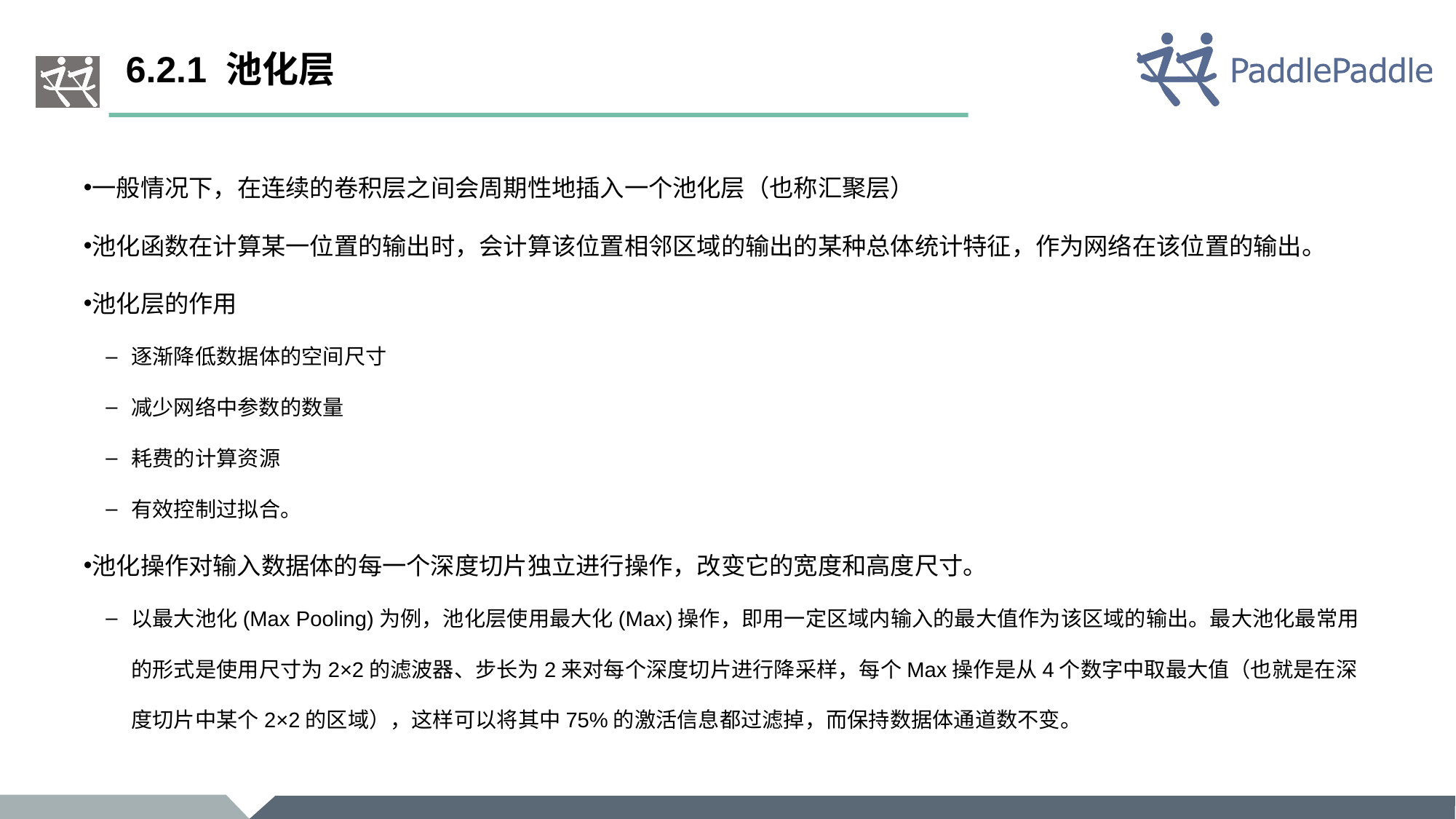

# 6.2.1 池化层
一般情况下，在连续的卷积层之间会周期性地插入一个池化层（也称汇聚层）
池化函数在计算某一位置的输出时，会计算该位置相邻区域的输出的某种总体统计特征，作为网络在该位置的输出。
池化层的作用
逐渐降低数据体的空间尺寸
减少网络中参数的数量
耗费的计算资源
有效控制过拟合。
池化操作对输入数据体的每一个深度切片独立进行操作，改变它的宽度和高度尺寸。
以最大池化(Max Pooling)为例，池化层使用最大化(Max)操作，即用一定区域内输入的最大值作为该区域的输出。最大池化最常用的形式是使用尺寸为2×2的滤波器、步长为2来对每个深度切片进行降采样，每个Max操作是从4个数字中取最大值（也就是在深度切片中某个2×2的区域），这样可以将其中75%的激活信息都过滤掉，而保持数据体通道数不变。